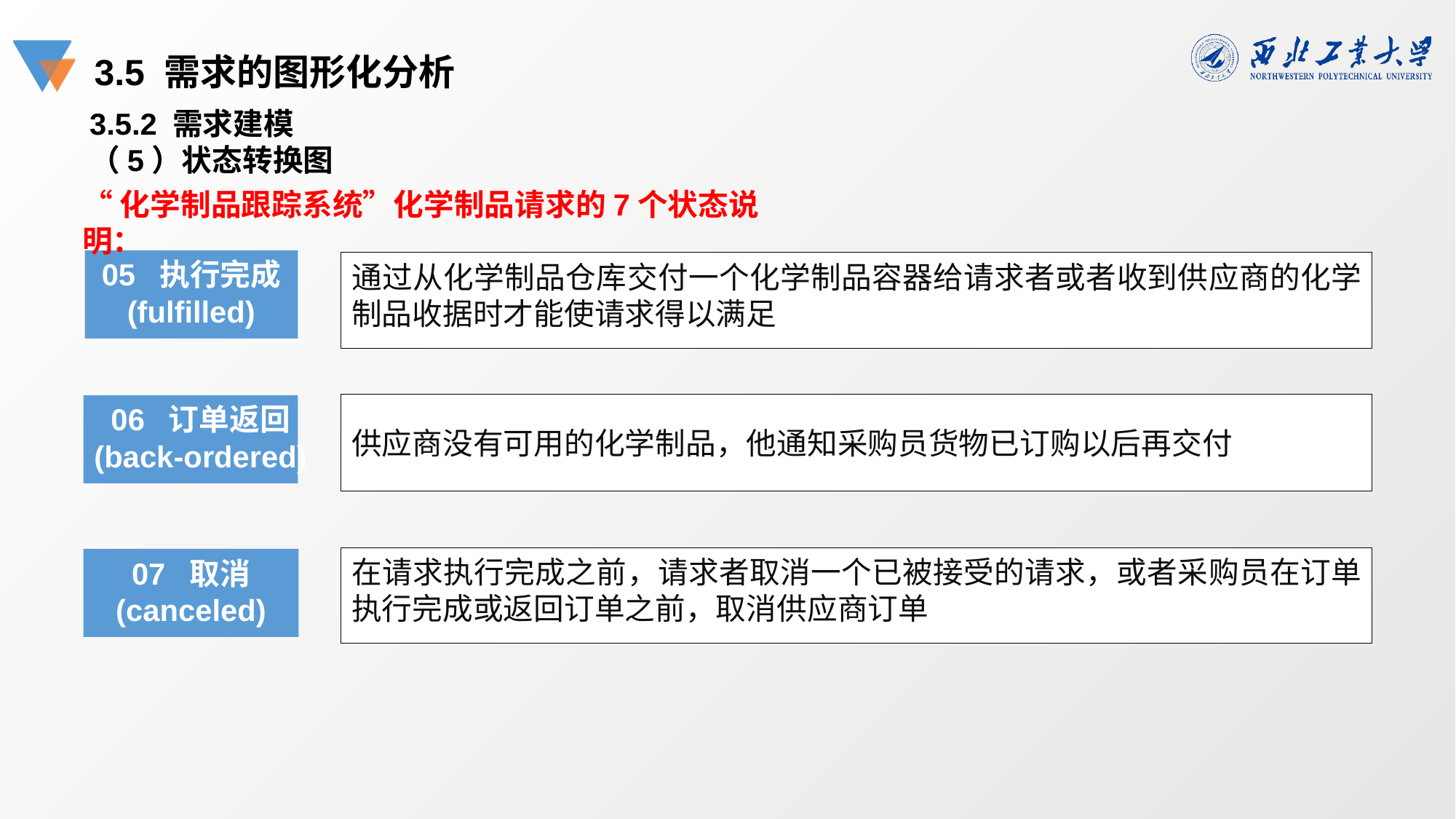

3.5 需求的图形化分析
3.5.2 需求建模
（5）状态转换图
“化学制品跟踪系统”化学制品请求的7个状态说明：
05  执行完成
(fulfilled)
通过从化学制品仓库交付一个化学制品容器给请求者或者收到供应商的化学制品收据时才能使请求得以满足
供应商没有可用的化学制品，他通知采购员货物已订购以后再交付
06  订单返回
(back-ordered)
在请求执行完成之前，请求者取消一个已被接受的请求，或者采购员在订单执行完成或返回订单之前，取消供应商订单
07  取消
(canceled)

36